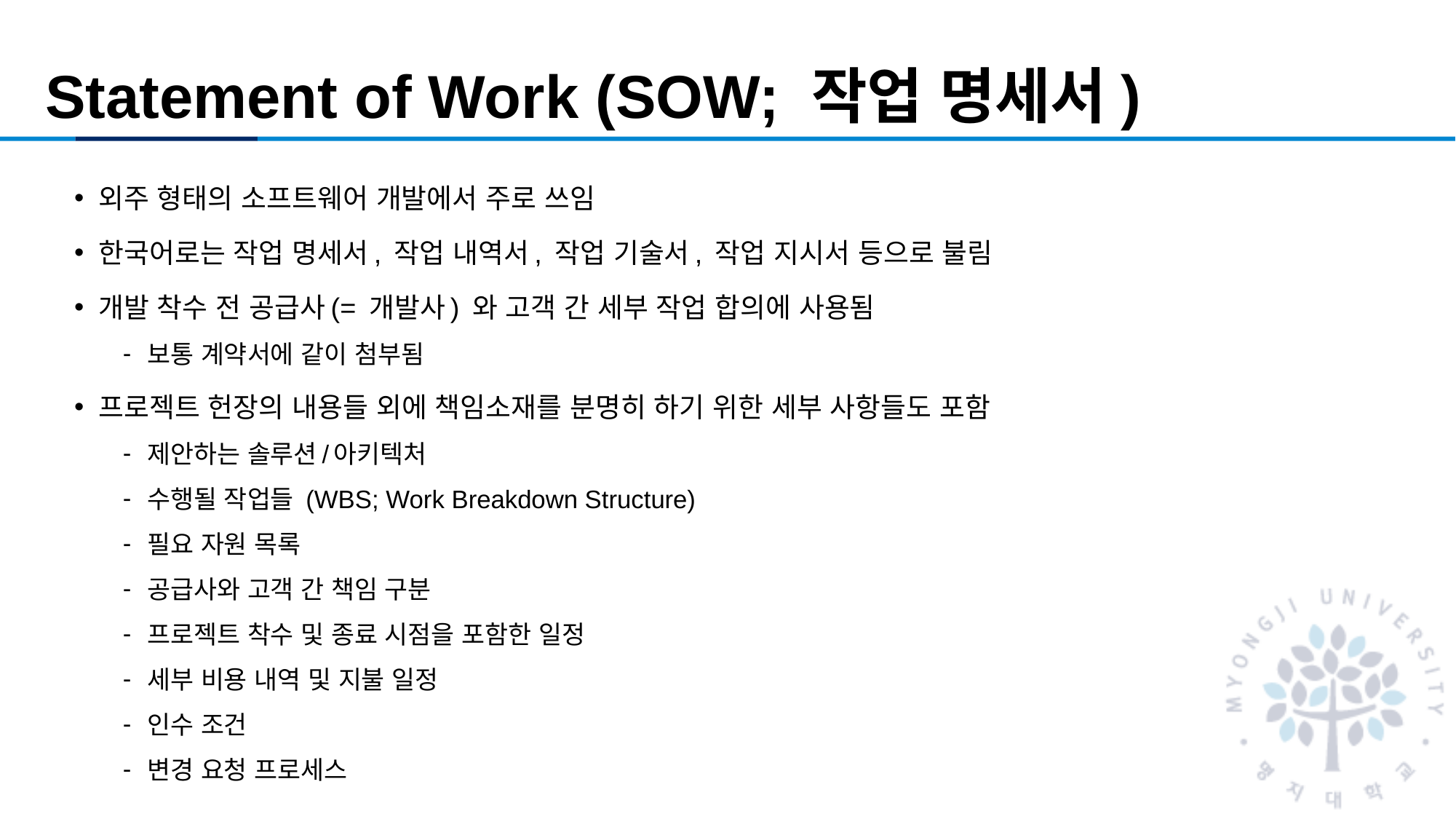

# Statement of Work (SOW; 작업 명세서)
외주 형태의 소프트웨어 개발에서 주로 쓰임
한국어로는 작업 명세서, 작업 내역서, 작업 기술서, 작업 지시서 등으로 불림
개발 착수 전 공급사(= 개발사) 와 고객 간 세부 작업 합의에 사용됨
보통 계약서에 같이 첨부됨
프로젝트 헌장의 내용들 외에 책임소재를 분명히 하기 위한 세부 사항들도 포함
제안하는 솔루션/아키텍처
수행될 작업들 (WBS; Work Breakdown Structure)
필요 자원 목록
공급사와 고객 간 책임 구분
프로젝트 착수 및 종료 시점을 포함한 일정
세부 비용 내역 및 지불 일정
인수 조건
변경 요청 프로세스